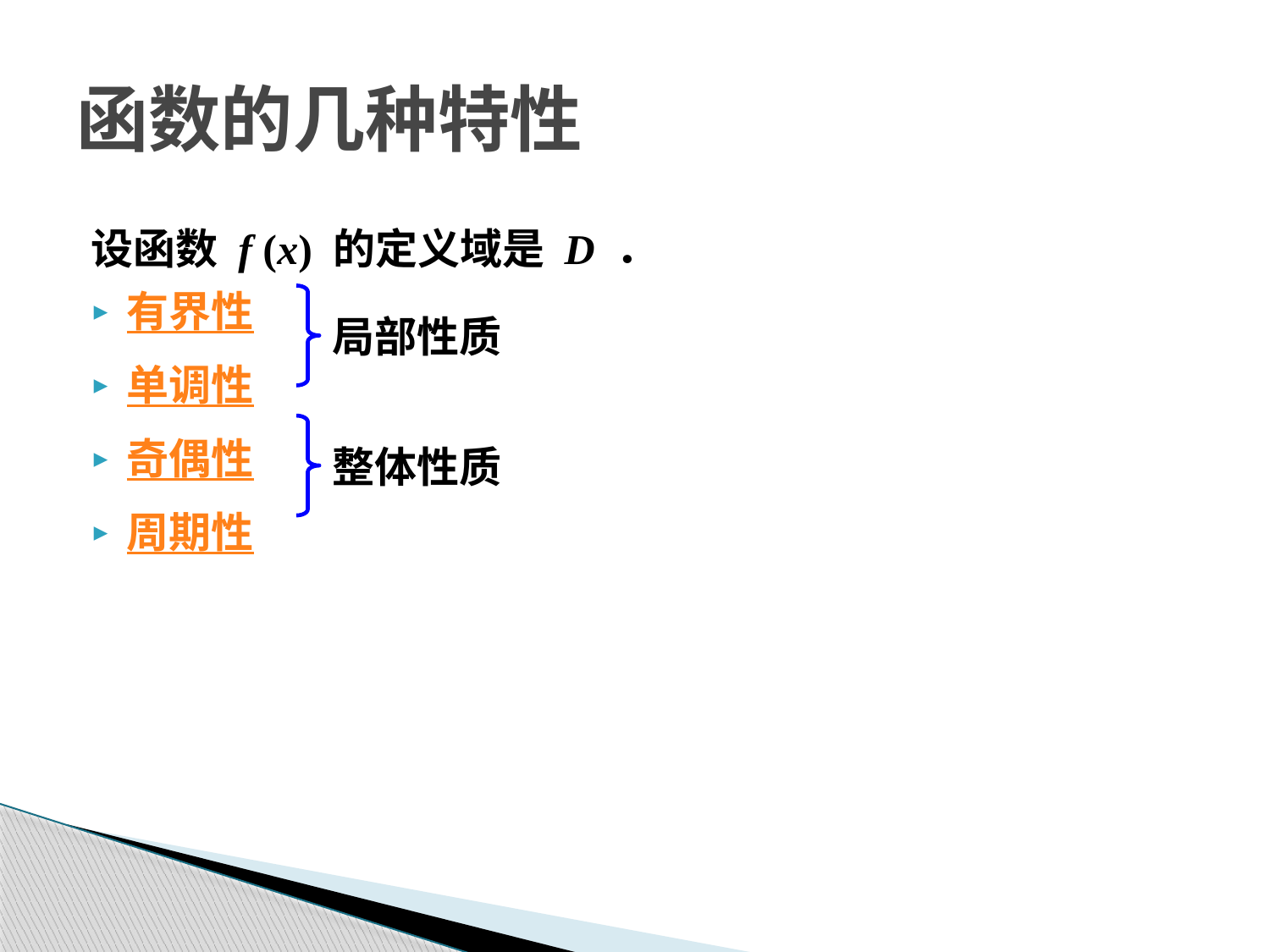

# 函数的几种特性
设函数 f (x) 的定义域是 D ．
有界性
单调性
奇偶性
周期性

局部性质

整体性质